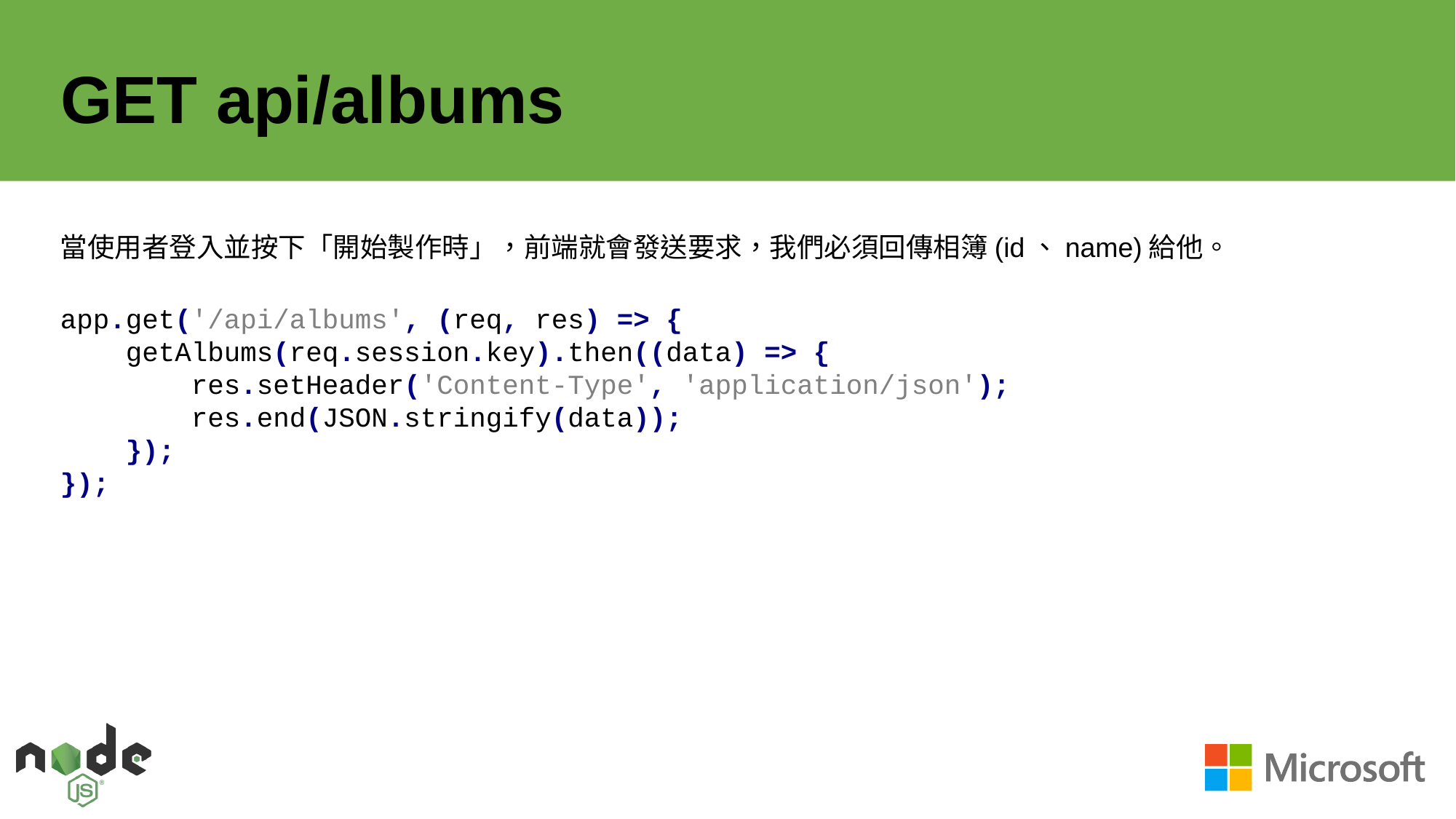

# GET api/albums
當使用者登入並按下「開始製作時」，前端就會發送要求，我們必須回傳相簿(id、name)給他。
app.get('/api/albums', (req, res) => {
    getAlbums(req.session.key).then((data) => {
        res.setHeader('Content-Type', 'application/json');
        res.end(JSON.stringify(data));
    });
});